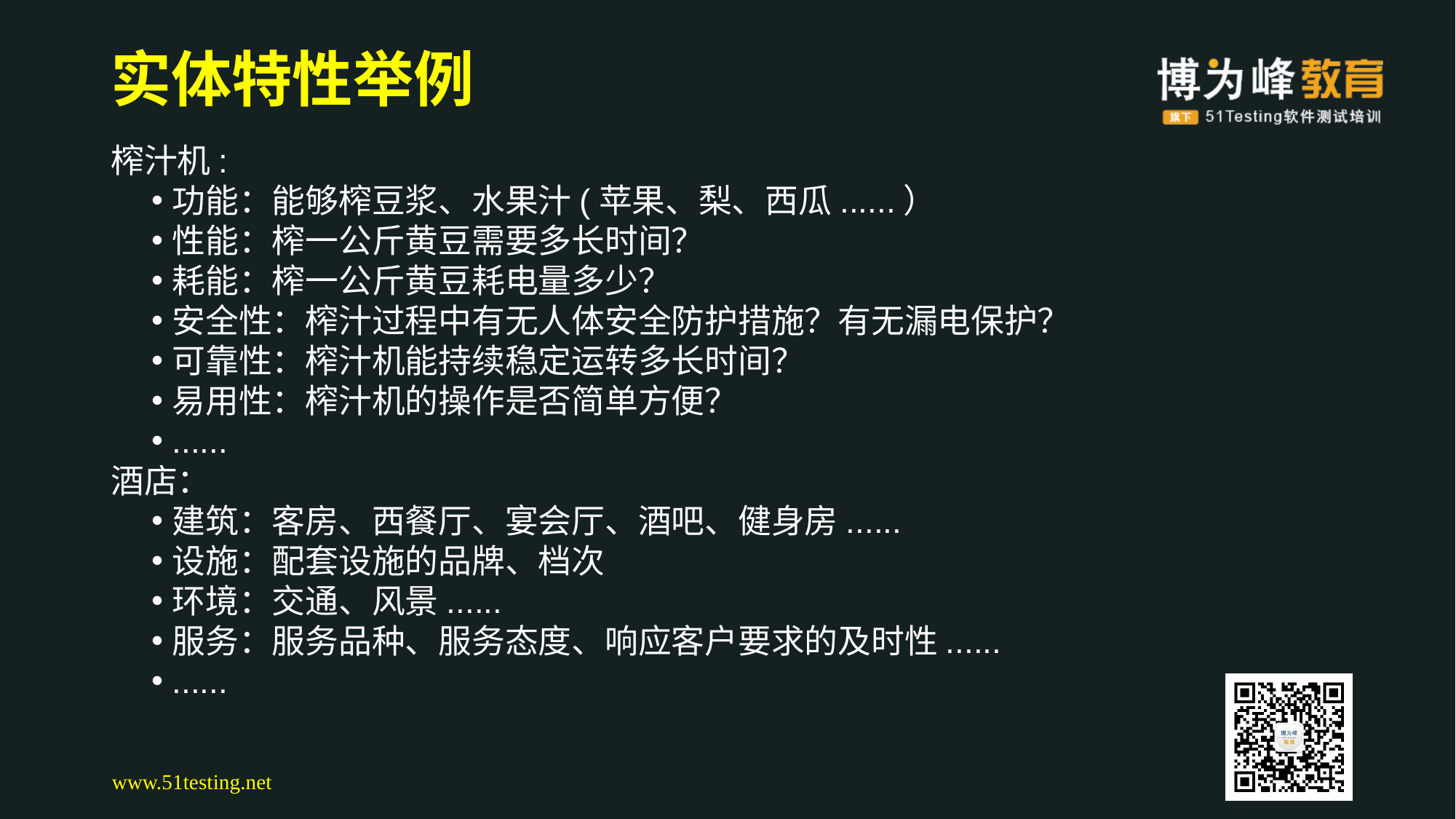

# 实体特性举例
榨汁机:
功能：能够榨豆浆、水果汁(苹果、梨、西瓜......）
性能：榨一公斤黄豆需要多长时间？
耗能：榨一公斤黄豆耗电量多少？
安全性：榨汁过程中有无人体安全防护措施？有无漏电保护？
可靠性：榨汁机能持续稳定运转多长时间？
易用性：榨汁机的操作是否简单方便？
......
酒店：
建筑：客房、西餐厅、宴会厅、酒吧、健身房......
设施：配套设施的品牌、档次
环境：交通、风景......
服务：服务品种、服务态度、响应客户要求的及时性......
......